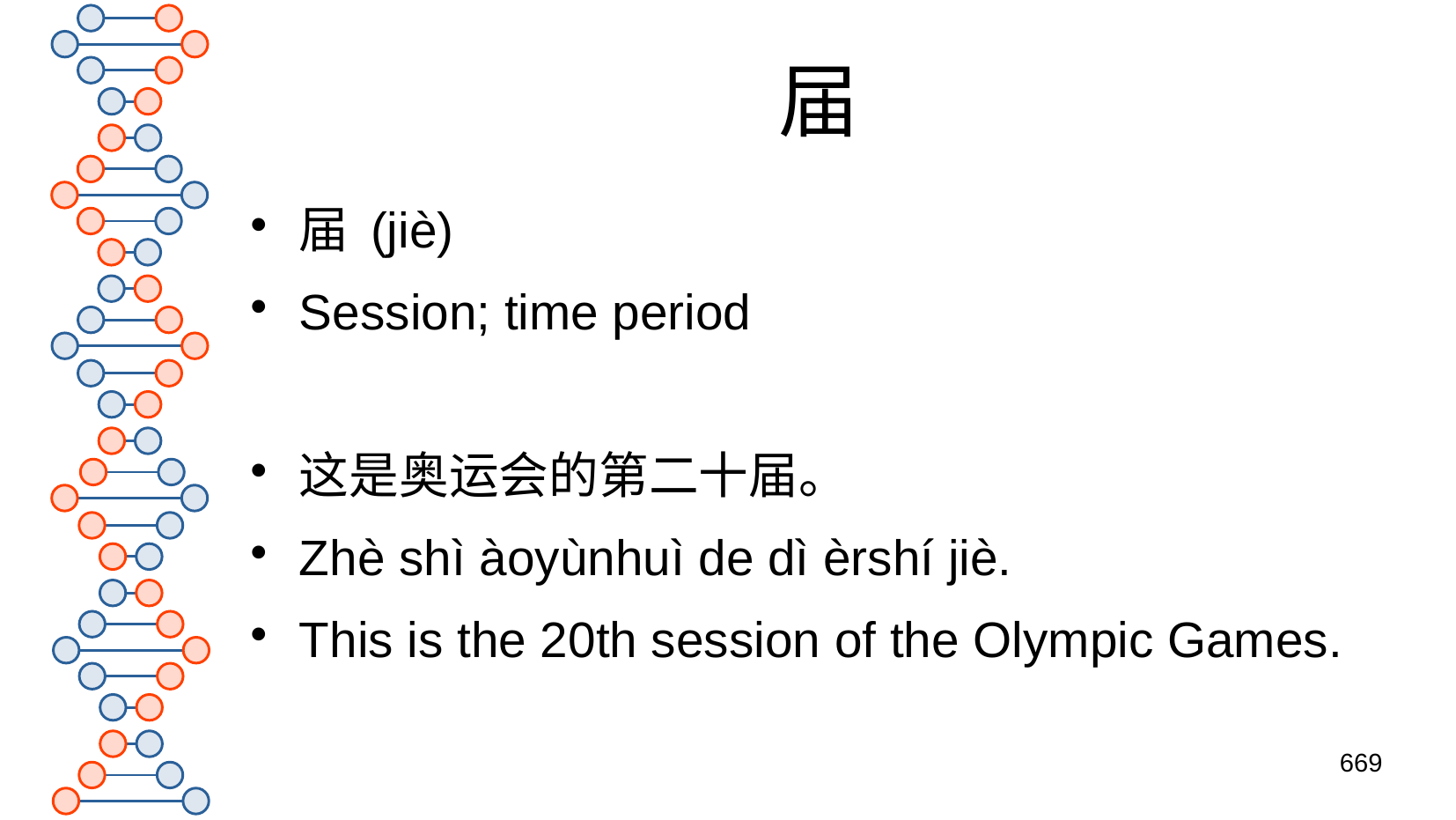

# 届
届 (jiè)
Session; time period

这是奥运会的第二十届。
Zhè shì àoyùnhuì de dì èrshí jiè.
This is the 20th session of the Olympic Games.

669